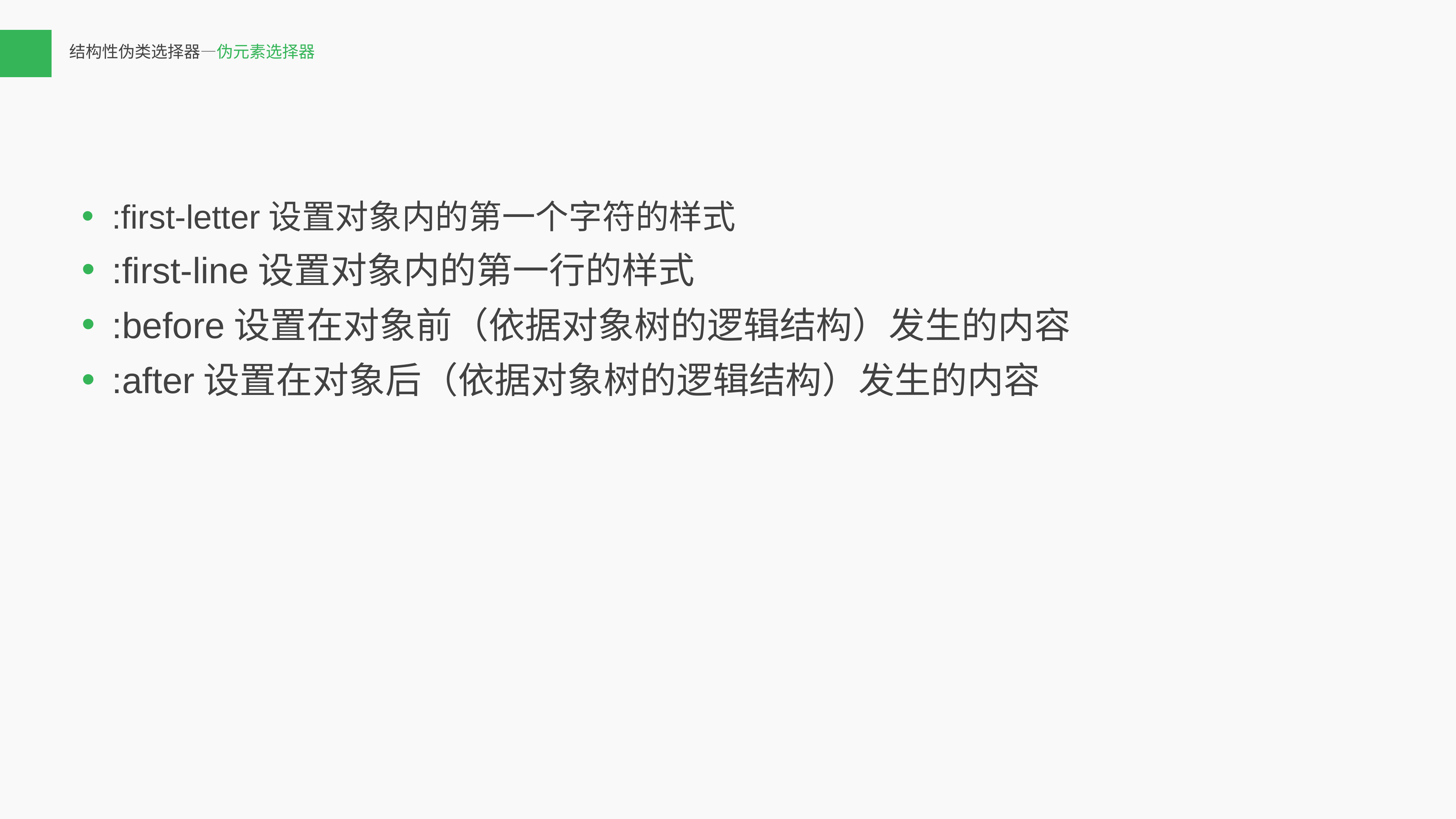

# 结构性伪类选择器—伪元素选择器
:first-letter设置对象内的第一个字符的样式
:first-line设置对象内的第一行的样式
:before设置在对象前（依据对象树的逻辑结构）发生的内容
:after设置在对象后（依据对象树的逻辑结构）发生的内容